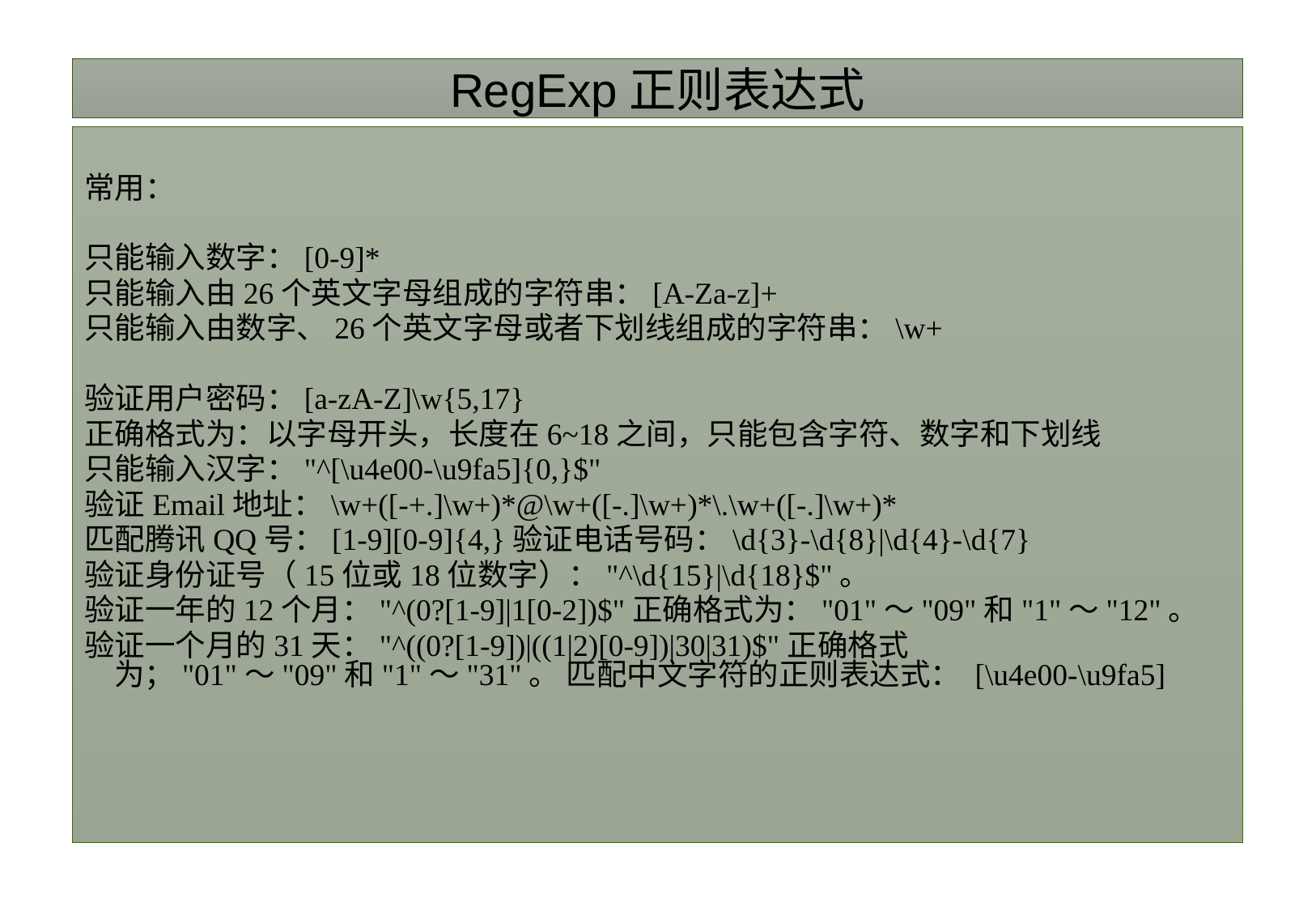

# RegExp正则表达式

常用：

只能输入数字：[0-9]*
只能输入由26个英文字母组成的字符串：[A-Za-z]+
只能输入由数字、26个英文字母或者下划线组成的字符串：\w+

验证用户密码：[a-zA-Z]\w{5,17}
正确格式为：以字母开头，长度在6~18之间，只能包含字符、数字和下划线
只能输入汉字："^[\u4e00-\u9fa5]{0,}$"
验证Email地址：\w+([-+.]\w+)*@\w+([-.]\w+)*\.\w+([-.]\w+)*
匹配腾讯QQ号：[1-9][0-9]{4,}验证电话号码：\d{3}-\d{8}|\d{4}-\d{7}
验证身份证号（15位或18位数字）："^\d{15}|\d{18}$"。
验证一年的12个月："^(0?[1-9]|1[0-2])$"正确格式为："01"～"09"和"1"～"12"。
验证一个月的31天："^((0?[1-9])|((1|2)[0-9])|30|31)$"正确格式为；"01"～"09"和"1"～"31"。 匹配中文字符的正则表达式： [\u4e00-\u9fa5]